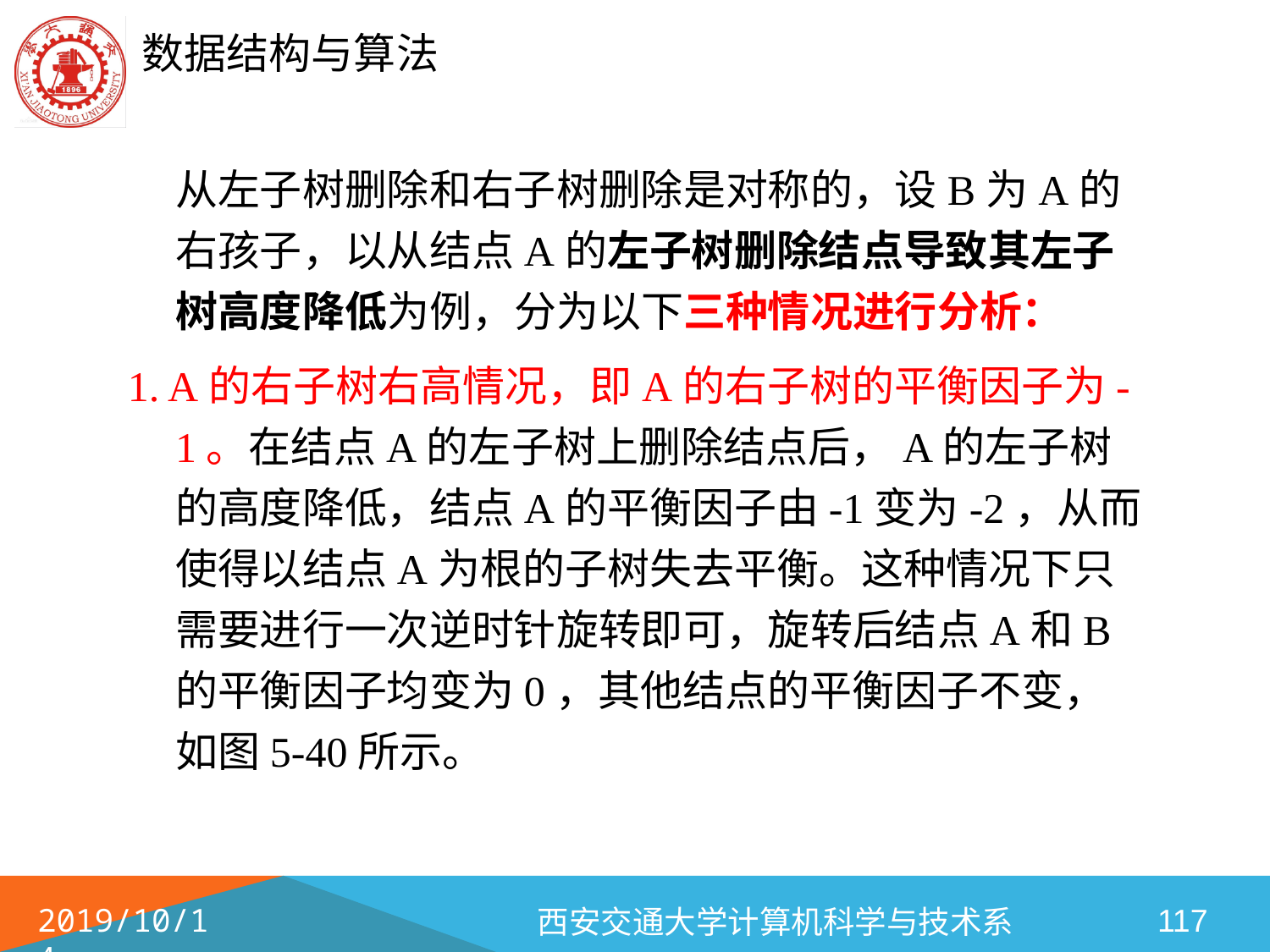

从左子树删除和右子树删除是对称的，设B为A的右孩子，以从结点A的左子树删除结点导致其左子树高度降低为例，分为以下三种情况进行分析：
1. A的右子树右高情况，即A的右子树的平衡因子为-1。在结点A的左子树上删除结点后，A的左子树的高度降低，结点A的平衡因子由-1变为-2，从而使得以结点A为根的子树失去平衡。这种情况下只需要进行一次逆时针旋转即可，旋转后结点A和B的平衡因子均变为0，其他结点的平衡因子不变，如图5-40所示。